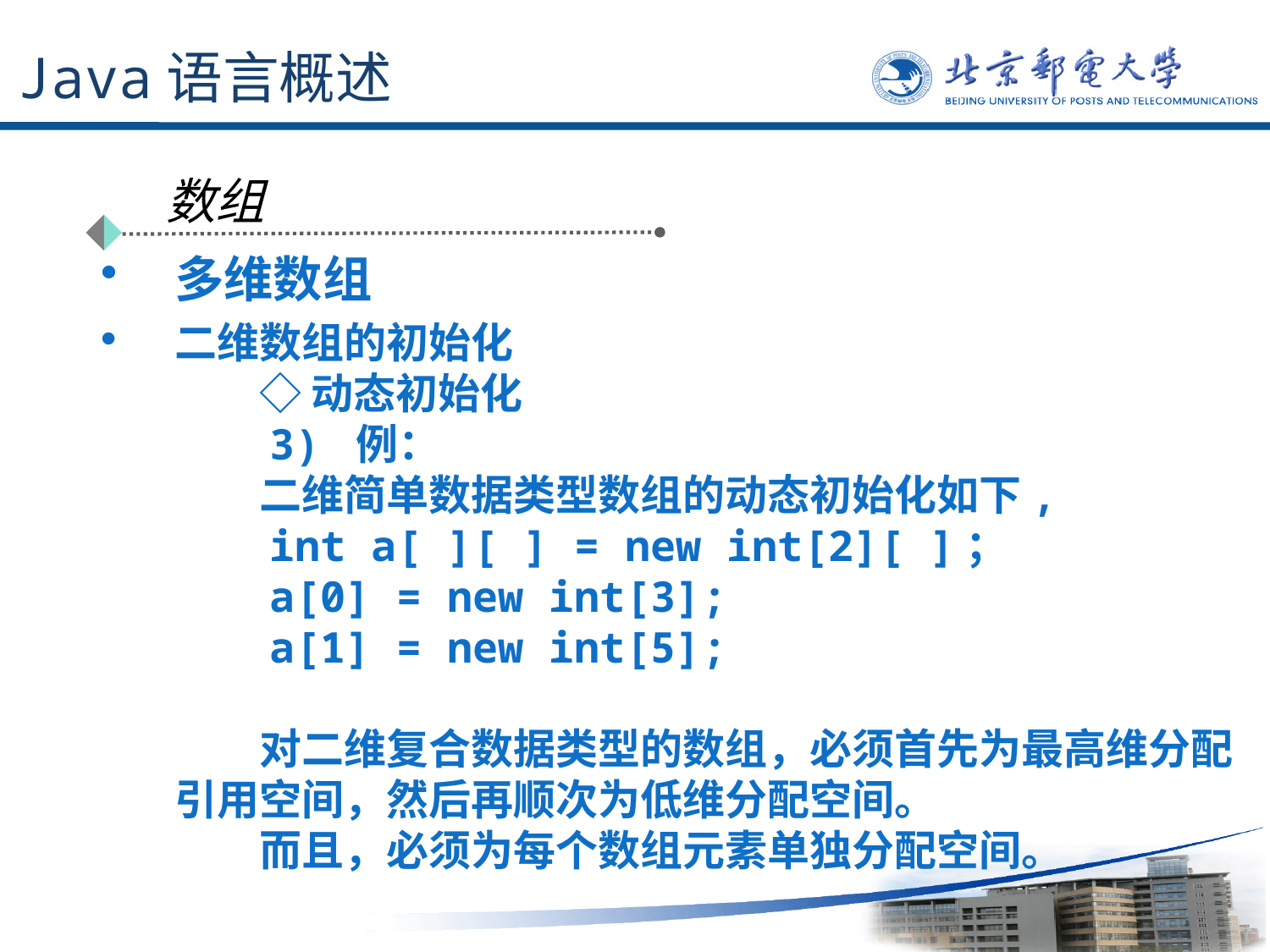

# Java语言概述

数组

多维数组
二维数组的初始化　　
　　◇ 动态初始化
　　3) 例：
　　二维简单数据类型数组的动态初始化如下,
　　int a[ ][ ] = new int[2][ ]；
　　a[0] = new int[3];
　　a[1] = new int[5];
　　对二维复合数据类型的数组，必须首先为最高维分配引用空间，然后再顺次为低维分配空间。
　　而且，必须为每个数组元素单独分配空间。